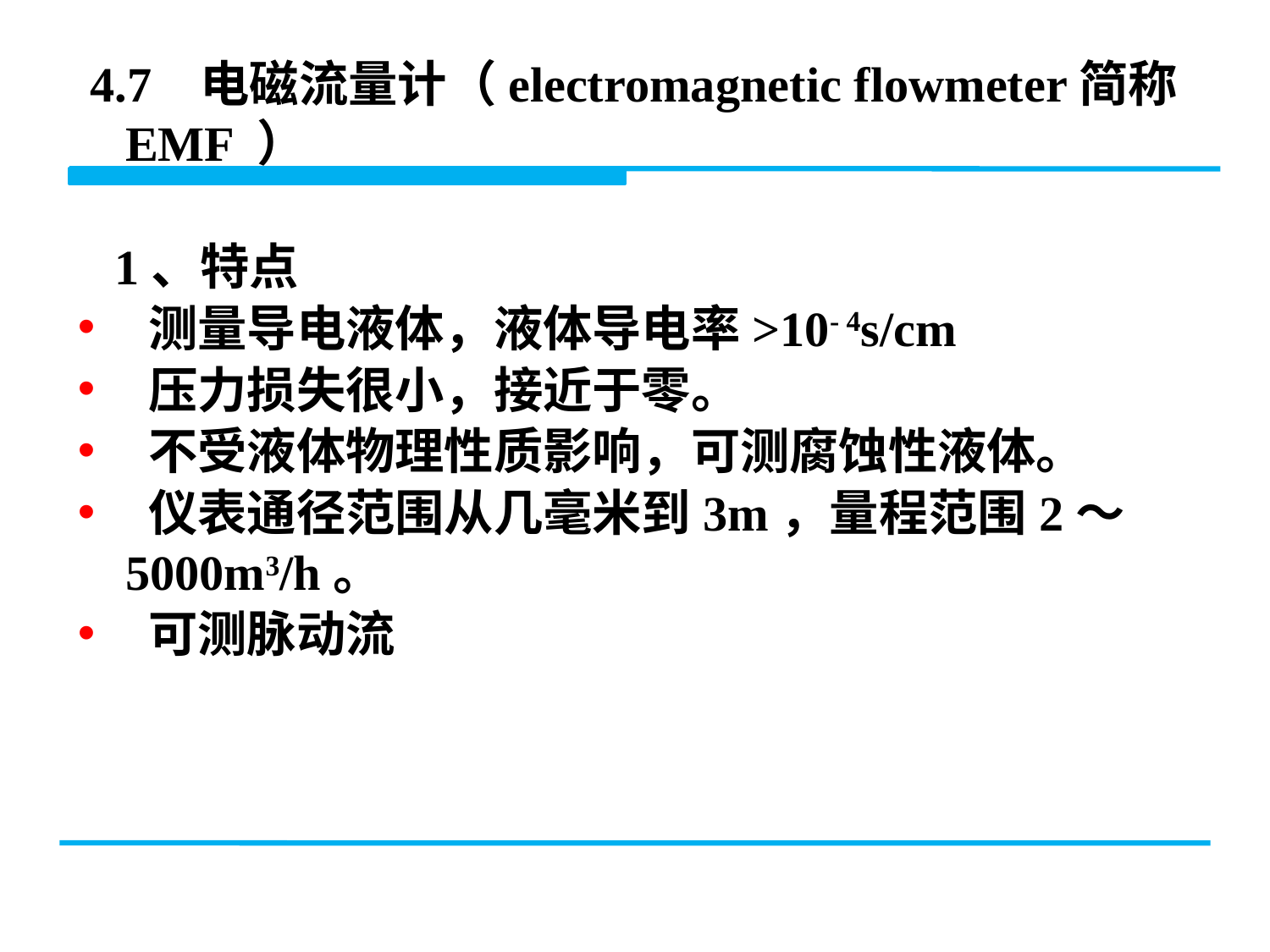

4.7   电磁流量计（electromagnetic flowmeter简称EMF ）

   1、特点
 测量导电液体，液体导电率>10- 4s/cm
 压力损失很小，接近于零。
 不受液体物理性质影响，可测腐蚀性液体。
 仪表通径范围从几毫米到3m，量程范围2～5000m3/h。
 可测脉动流